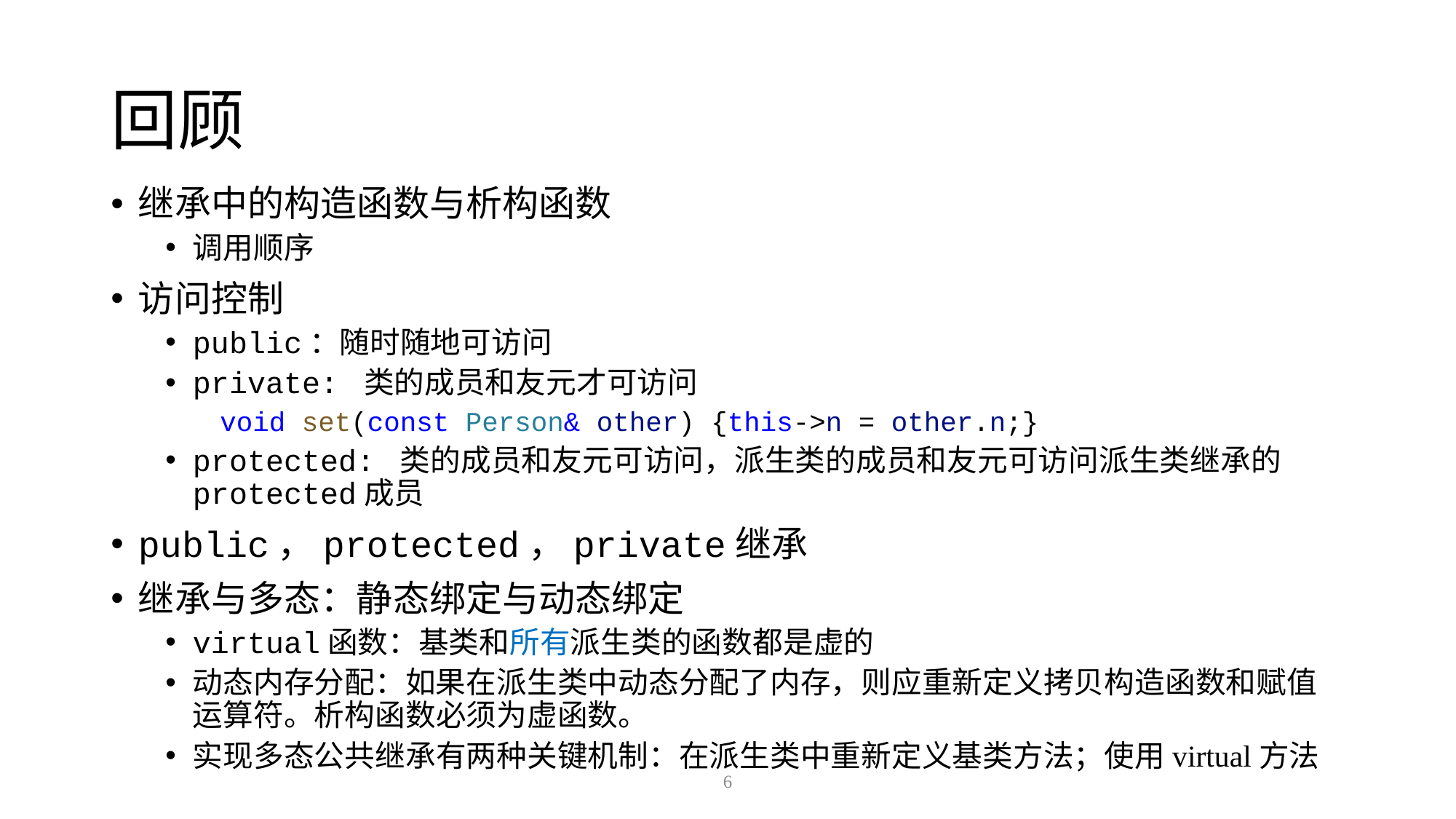

# 回顾
继承中的构造函数与析构函数
调用顺序
访问控制
public：随时随地可访问
private: 类的成员和友元才可访问
void set(const Person& other) {this->n = other.n;}
protected: 类的成员和友元可访问，派生类的成员和友元可访问派生类继承的protected成员
public，protected，private继承
继承与多态：静态绑定与动态绑定
virtual函数：基类和所有派生类的函数都是虚的
动态内存分配：如果在派生类中动态分配了内存，则应重新定义拷贝构造函数和赋值运算符。析构函数必须为虚函数。
实现多态公共继承有两种关键机制：在派生类中重新定义基类方法；使用virtual方法

6